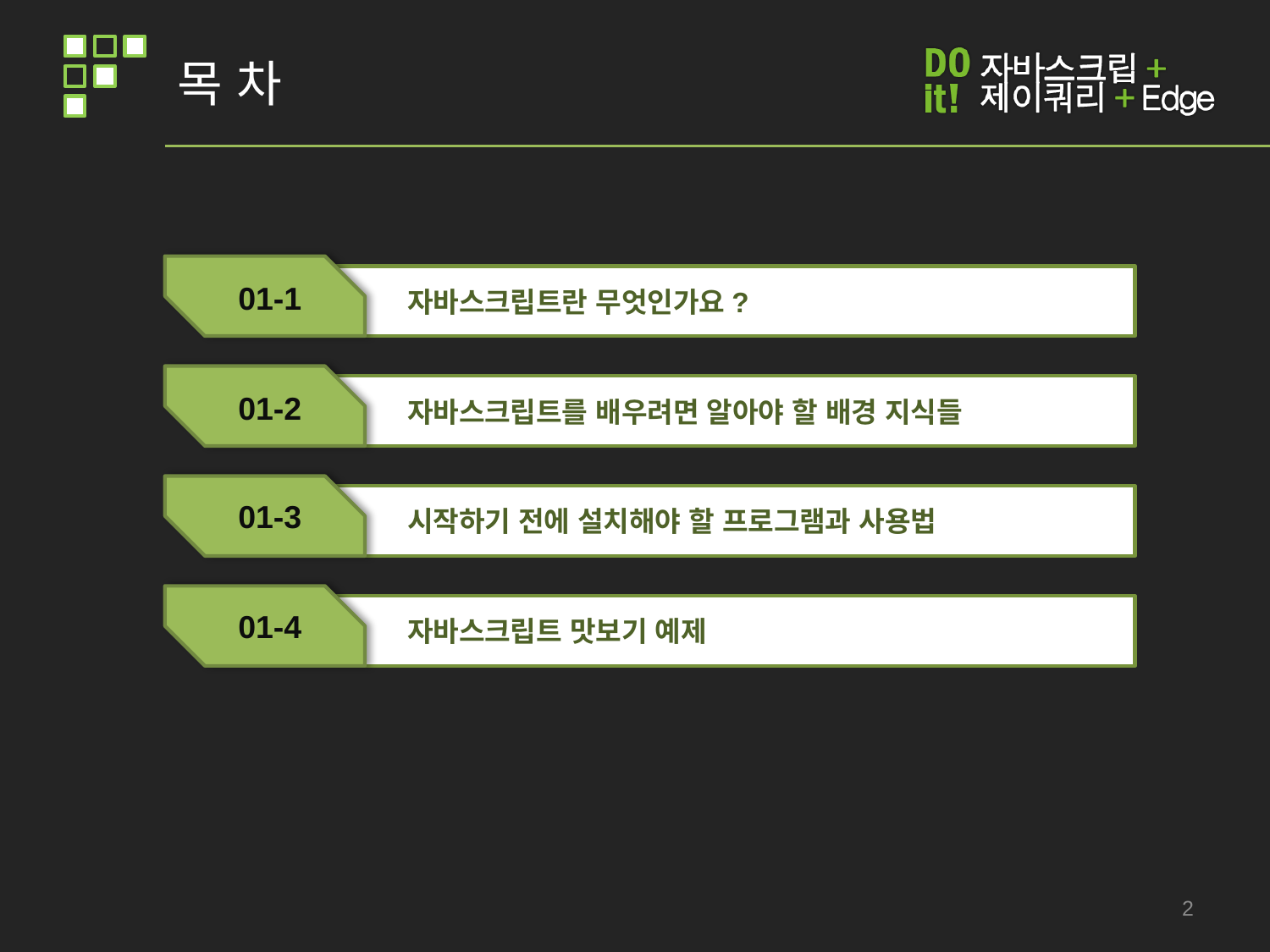

# 목 차
01-1
자바스크립트란 무엇인가요?
01-2
자바스크립트를 배우려면 알아야 할 배경 지식들
01-3
시작하기 전에 설치해야 할 프로그램과 사용법
01-4
자바스크립트 맛보기 예제
2